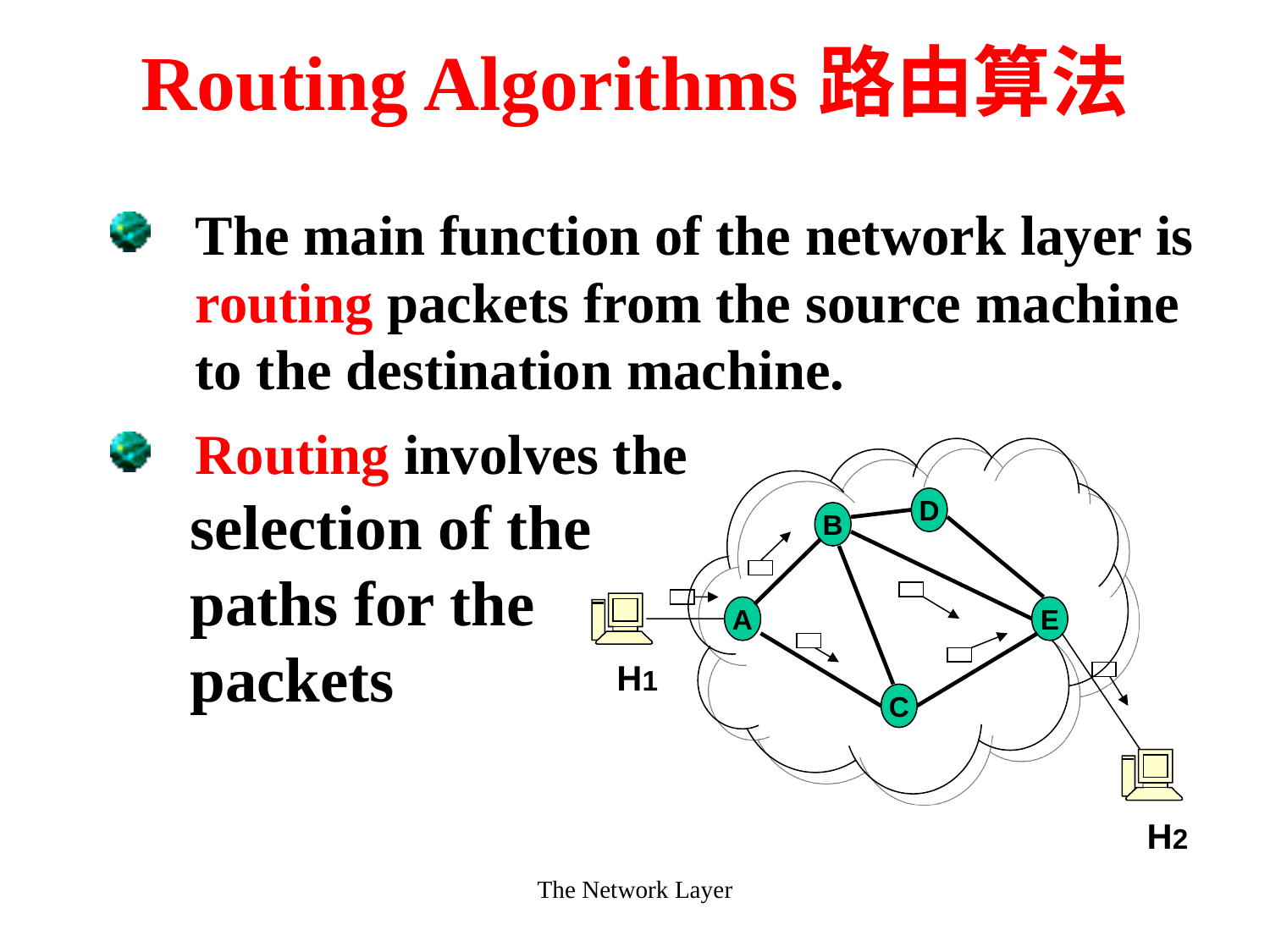

# Routing Algorithms路由算法
The main function of the network layer is routing packets from the source machine to the destination machine.
Routing involves the
 selection of the
 paths for the
 packets

D
B

A

E

H1

C

H2

The Network Layer
8